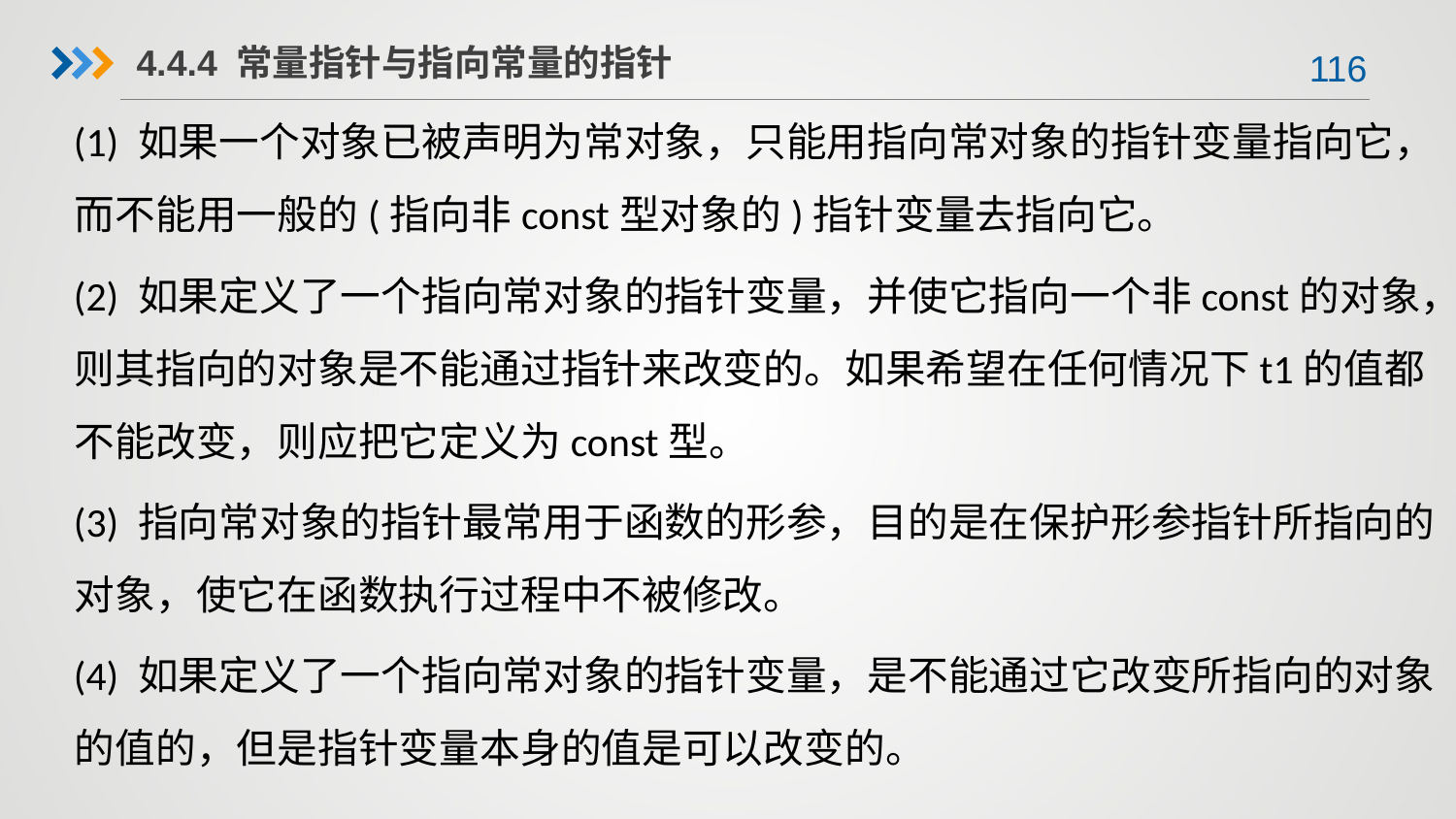

4.4.4 常量指针与指向常量的指针
(1) 如果一个对象已被声明为常对象，只能用指向常对象的指针变量指向它，而不能用一般的(指向非const型对象的)指针变量去指向它。
(2) 如果定义了一个指向常对象的指针变量，并使它指向一个非const的对象，则其指向的对象是不能通过指针来改变的。如果希望在任何情况下t1的值都不能改变，则应把它定义为const型。
(3) 指向常对象的指针最常用于函数的形参，目的是在保护形参指针所指向的对象，使它在函数执行过程中不被修改。
(4) 如果定义了一个指向常对象的指针变量，是不能通过它改变所指向的对象的值的，但是指针变量本身的值是可以改变的。